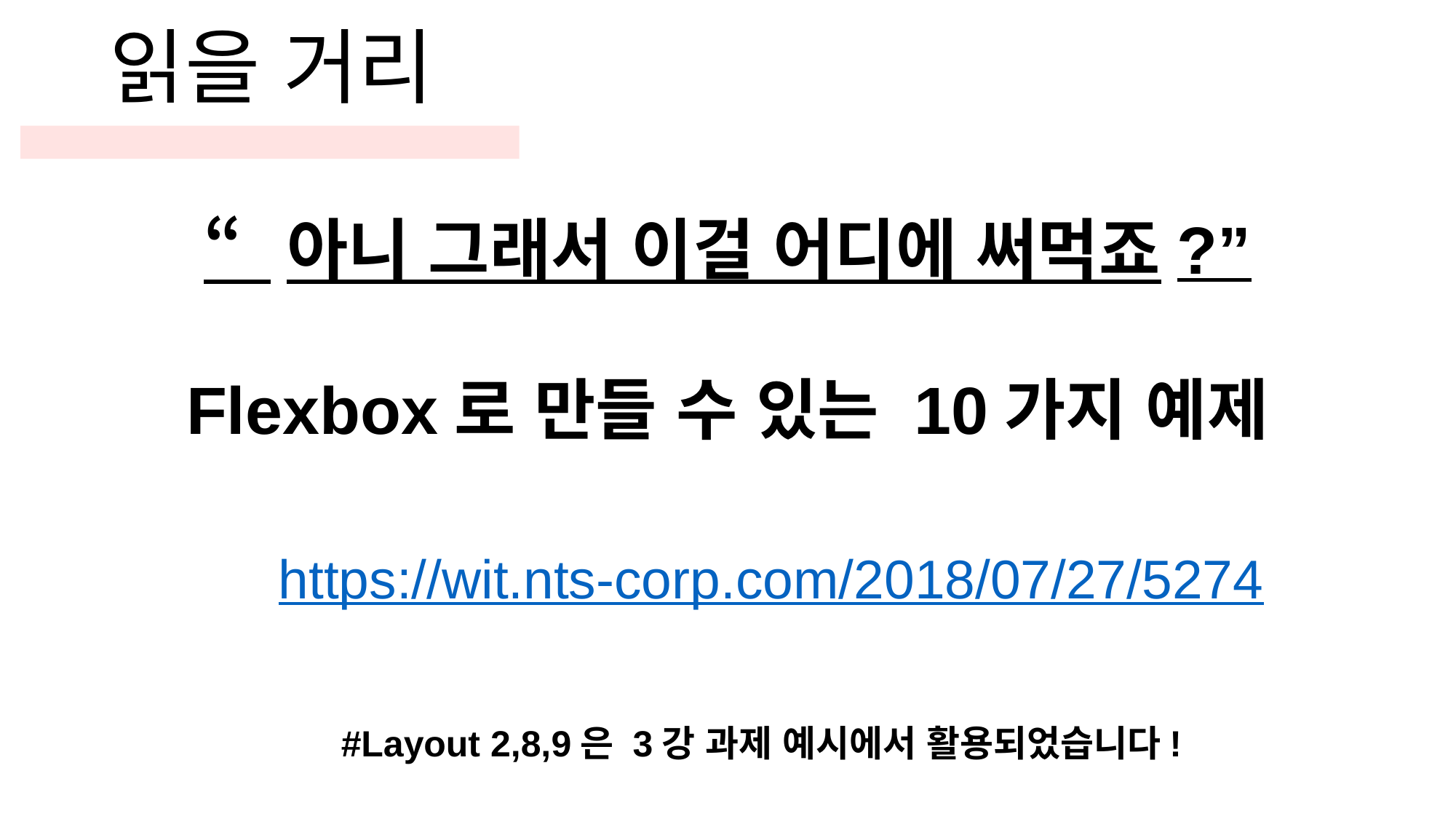

읽을 거리

“아니 그래서 이걸 어디에 써먹죠?”

Flexbox로 만들 수 있는 10가지 예제
https://wit.nts-corp.com/2018/07/27/5274

#Layout 2,8,9은 3강 과제 예시에서 활용되었습니다!